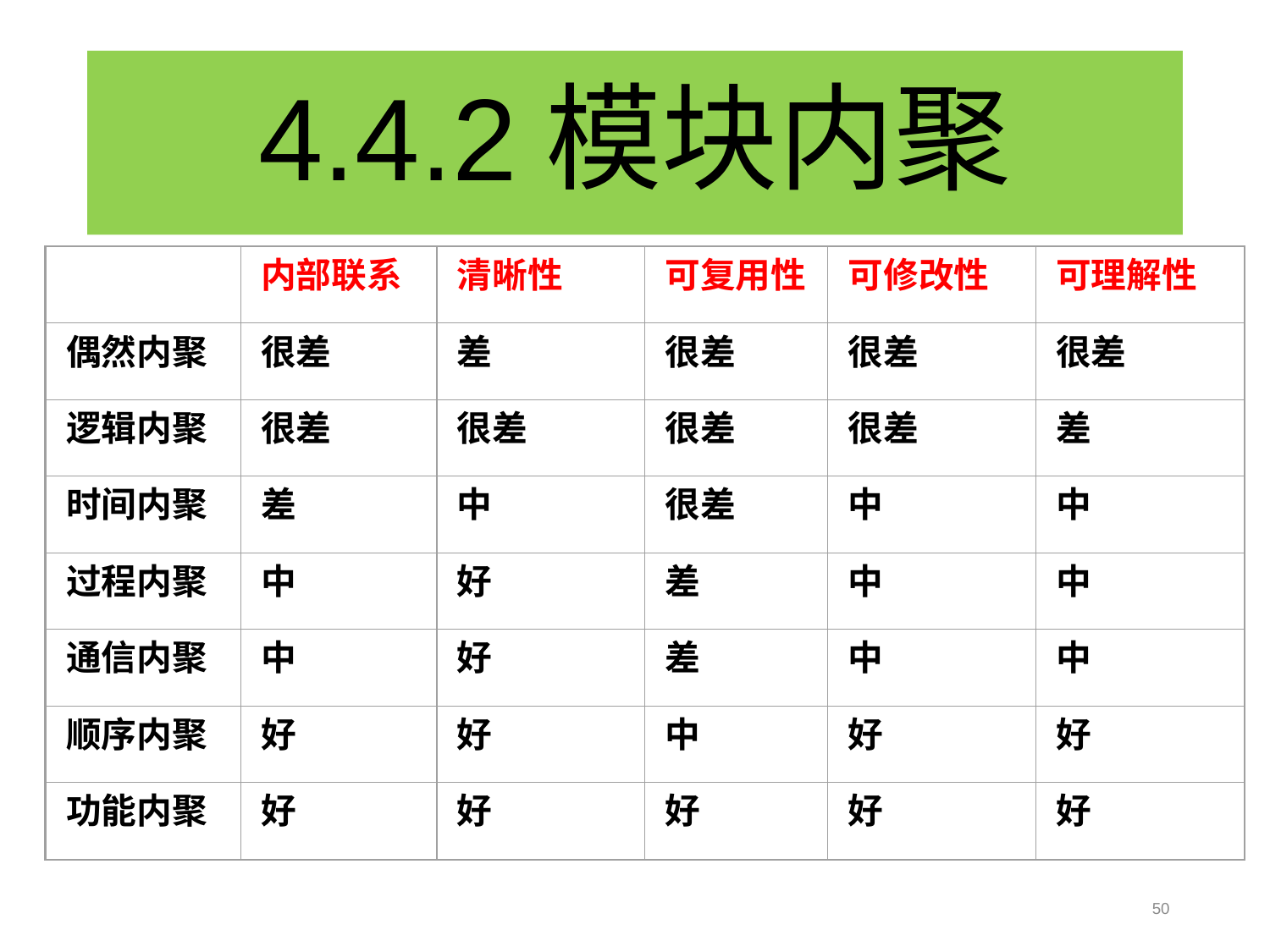

# 4.4.2模块内聚

内部联系

清晰性

可复用性

可修改性

可理解性

偶然内聚

很差

差

很差

很差

很差

逻辑内聚

很差

很差

很差

很差

差

时间内聚

差

中

很差

中

中

过程内聚

中

好

差

中

中

通信内聚

中

好

差

中

中

顺序内聚

好

好

中

好

好

功能内聚

好

好

好

好

好

50